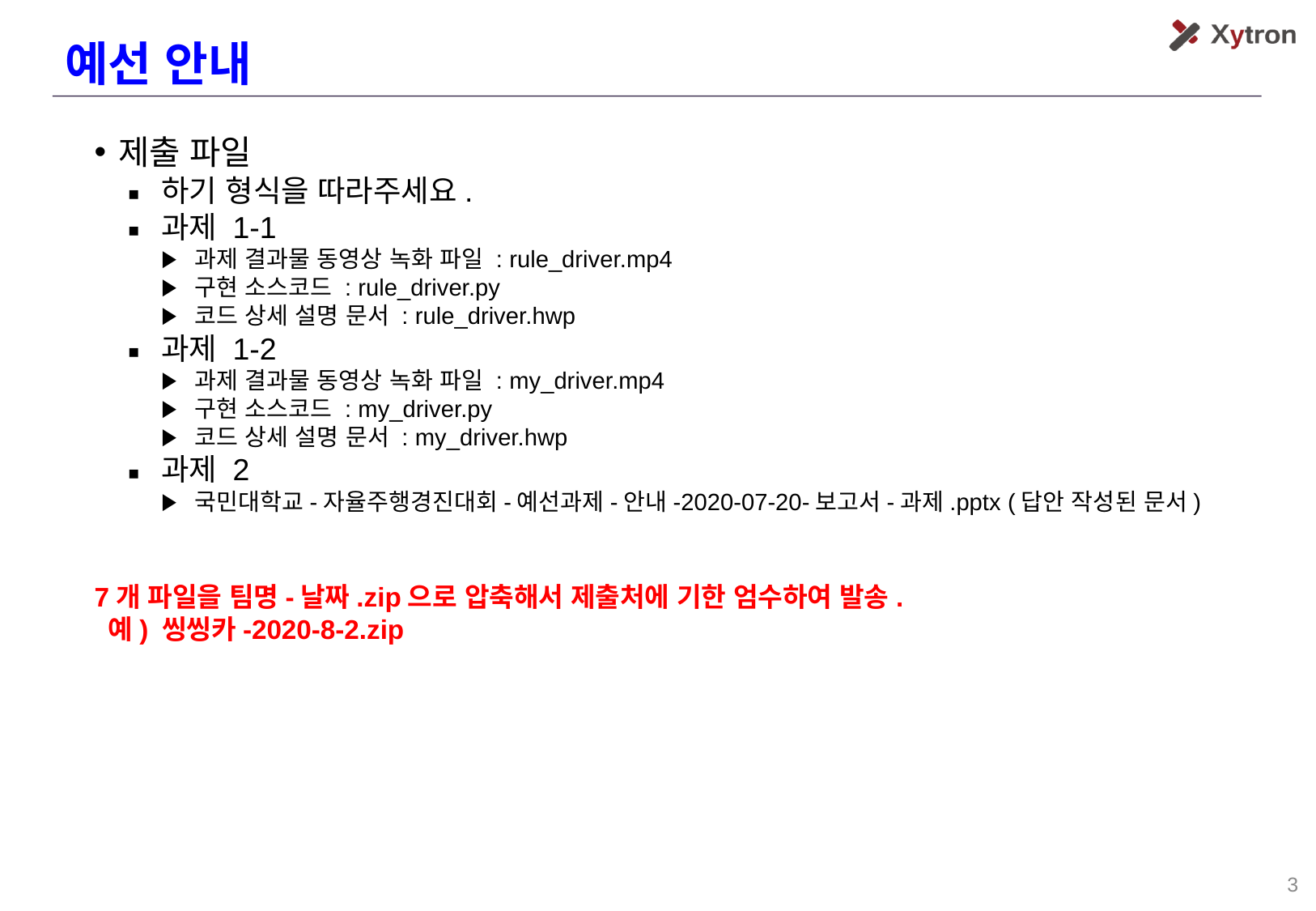

예선 안내
제출 파일
하기 형식을 따라주세요.
과제 1-1
과제 결과물 동영상 녹화 파일 : rule_driver.mp4
구현 소스코드 : rule_driver.py
코드 상세 설명 문서 : rule_driver.hwp
과제 1-2
과제 결과물 동영상 녹화 파일 : my_driver.mp4
구현 소스코드 : my_driver.py
코드 상세 설명 문서 : my_driver.hwp
과제 2
국민대학교-자율주행경진대회-예선과제-안내-2020-07-20-보고서-과제.pptx (답안 작성된 문서)

7개 파일을 팀명-날짜.zip으로 압축해서 제출처에 기한 엄수하여 발송.
 예) 씽씽카-2020-8-2.zip

3